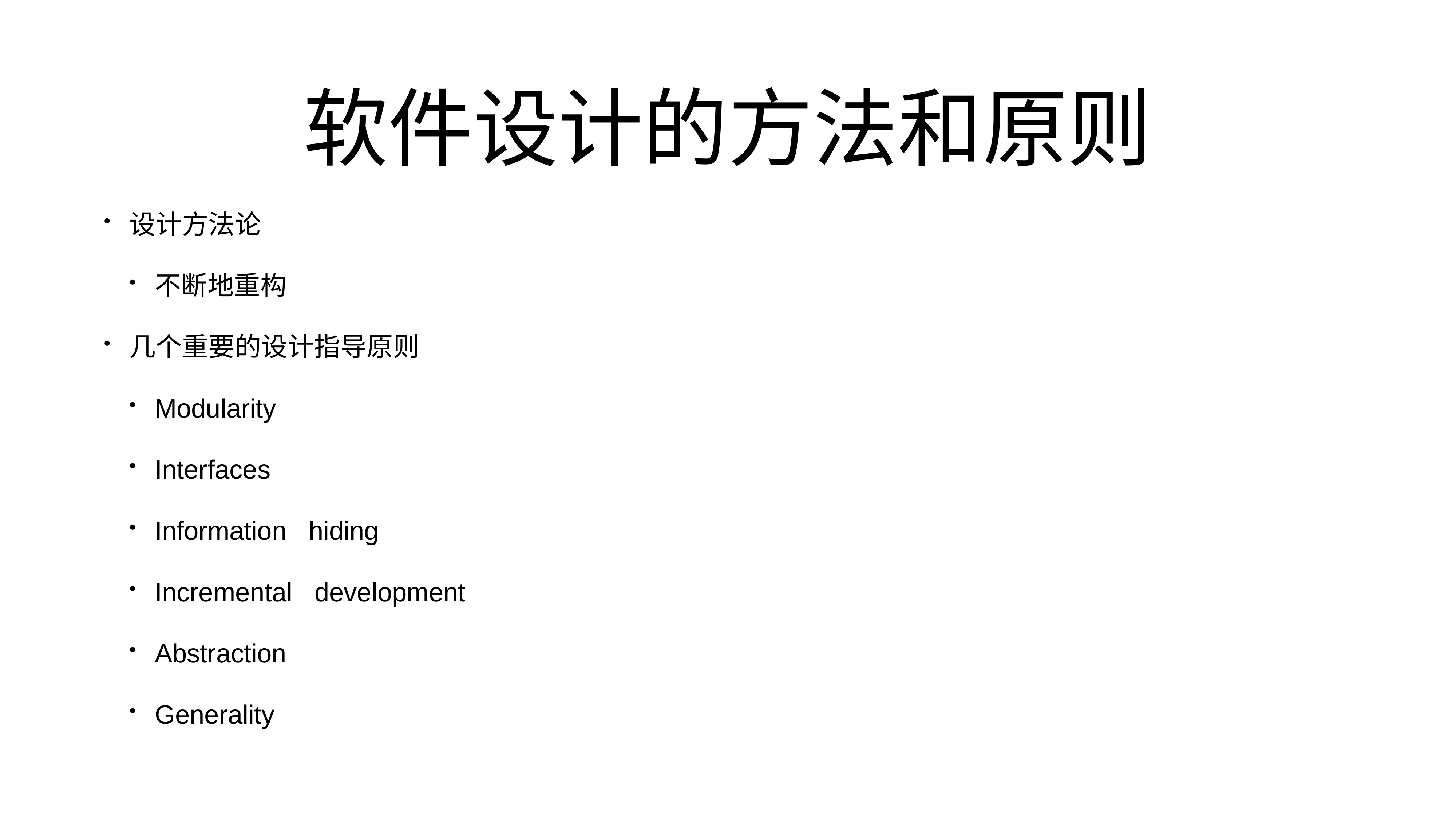

# 软件设计的方法和原则
设计方法论
不断地重构
几个重要的设计指导原则
Modularity
Interfaces
Information   hiding
Incremental   development
Abstraction
Generality